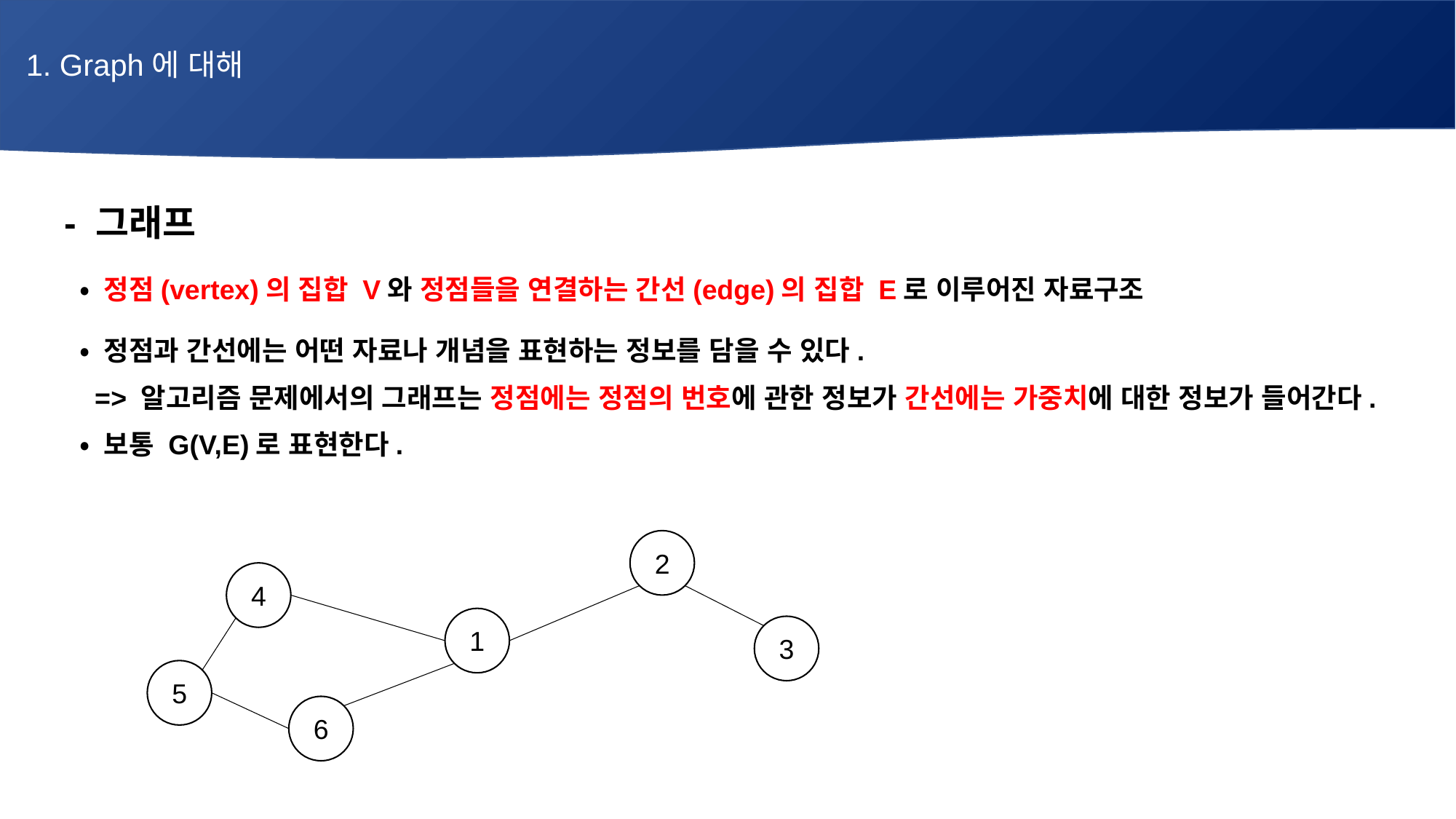

1. Graph에 대해
# 매주 1 과제 LV2
- 그래프

  • 정점(vertex)의 집합 V와 정점들을 연결하는 간선(edge)의 집합 E로 이루어진 자료구조

  • 정점과 간선에는 어떤 자료나 개념을 표현하는 정보를 담을 수 있다.
    => 알고리즘 문제에서의 그래프는 정점에는 정점의 번호에 관한 정보가 간선에는 가중치에 대한 정보가 들어간다.
  • 보통 G(V,E)로 표현한다.
2
4
1
3
5
6